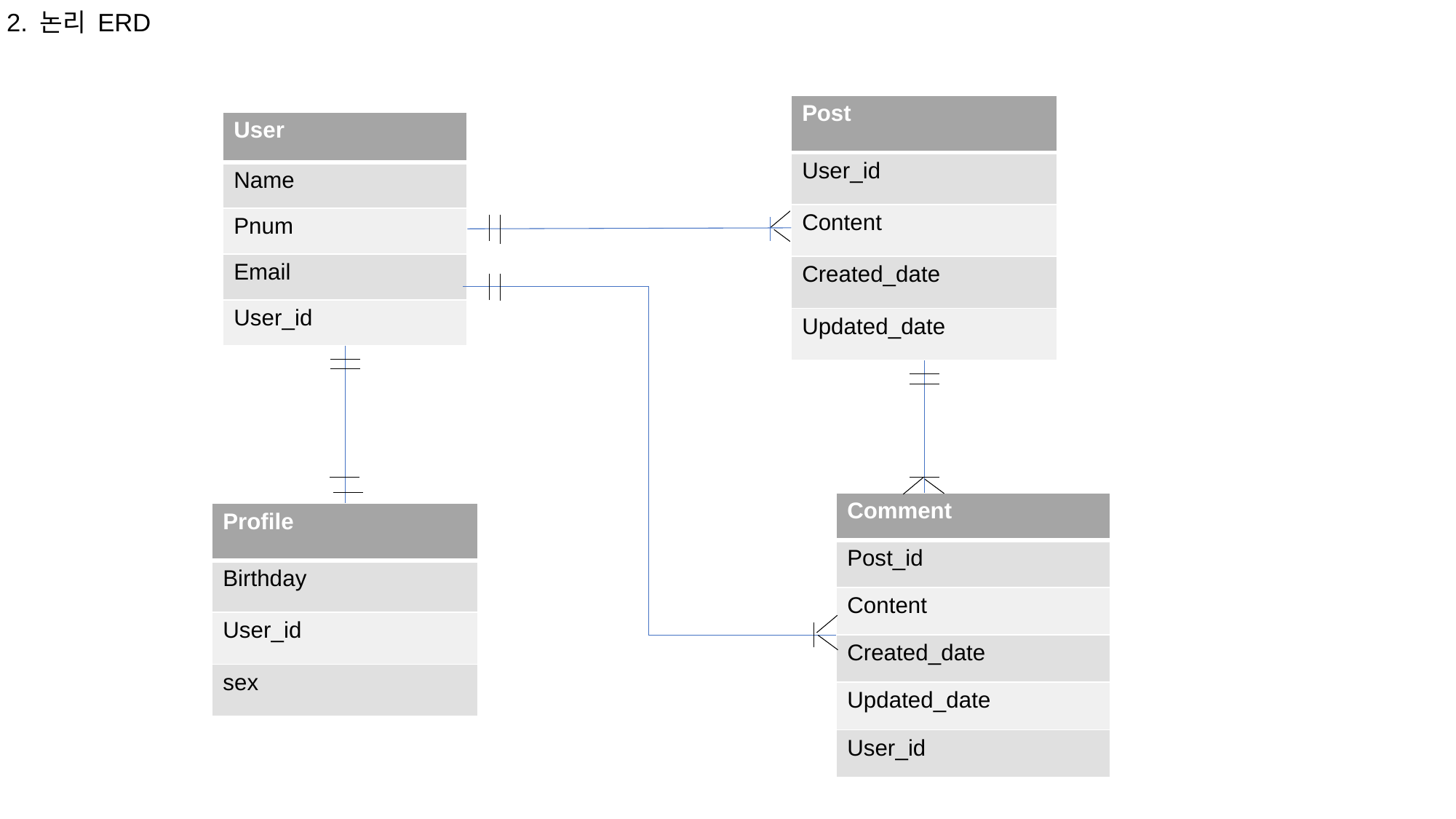

2. 논리 ERD
| Post |
| --- |
| User\_id |
| Content |
| Created\_date |
| Updated\_date |
| User |
| --- |
| Name |
| Pnum |
| Email |
| User\_id |
| Comment |
| --- |
| Post\_id |
| Content |
| Created\_date |
| Updated\_date |
| User\_id |
| Profile |
| --- |
| Birthday |
| User\_id |
| sex |